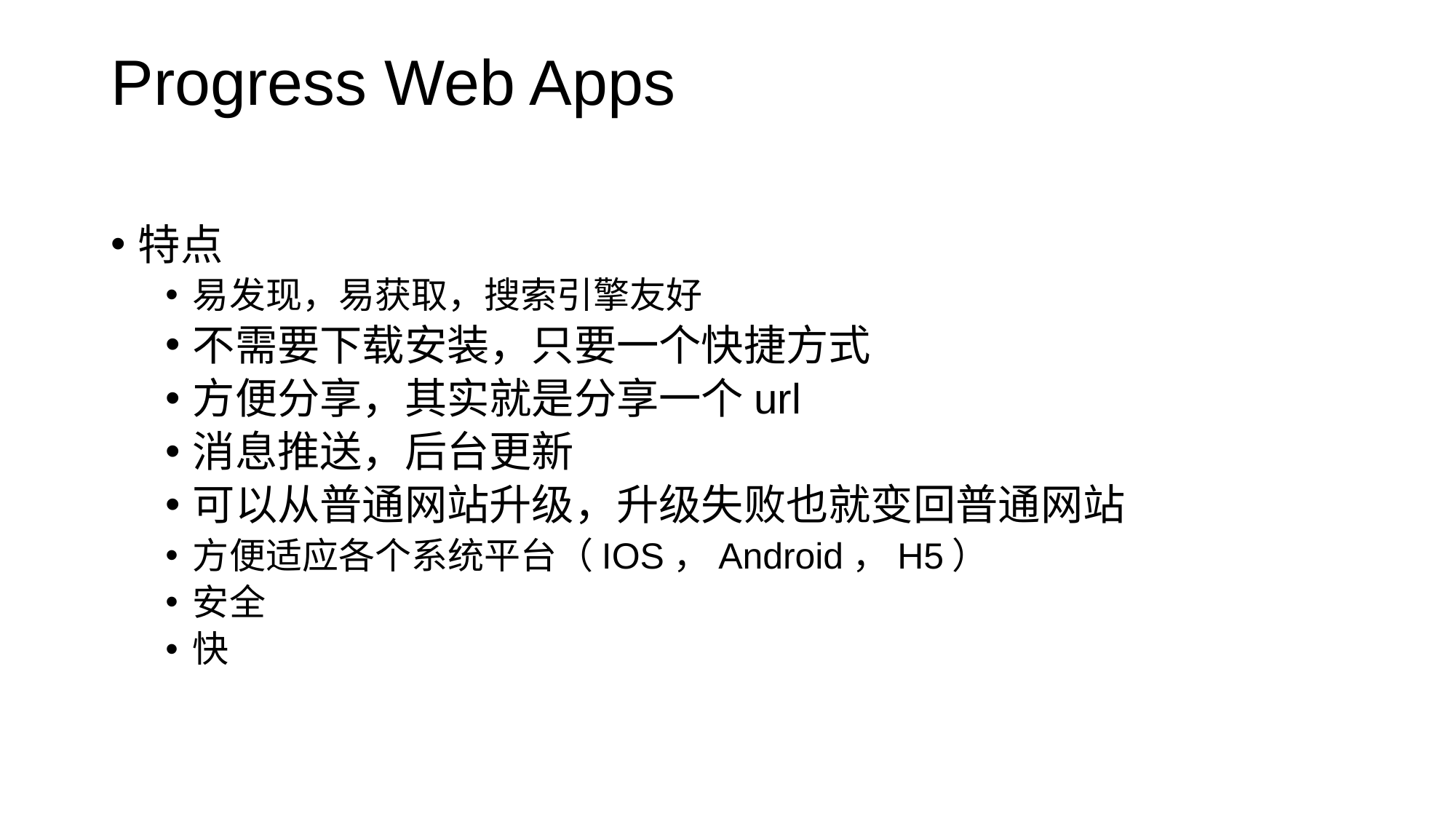

# Progress Web Apps
特点
易发现，易获取，搜索引擎友好
不需要下载安装，只要一个快捷方式
方便分享，其实就是分享一个url
消息推送，后台更新
可以从普通网站升级，升级失败也就变回普通网站
方便适应各个系统平台（IOS，Android，H5）
安全
快